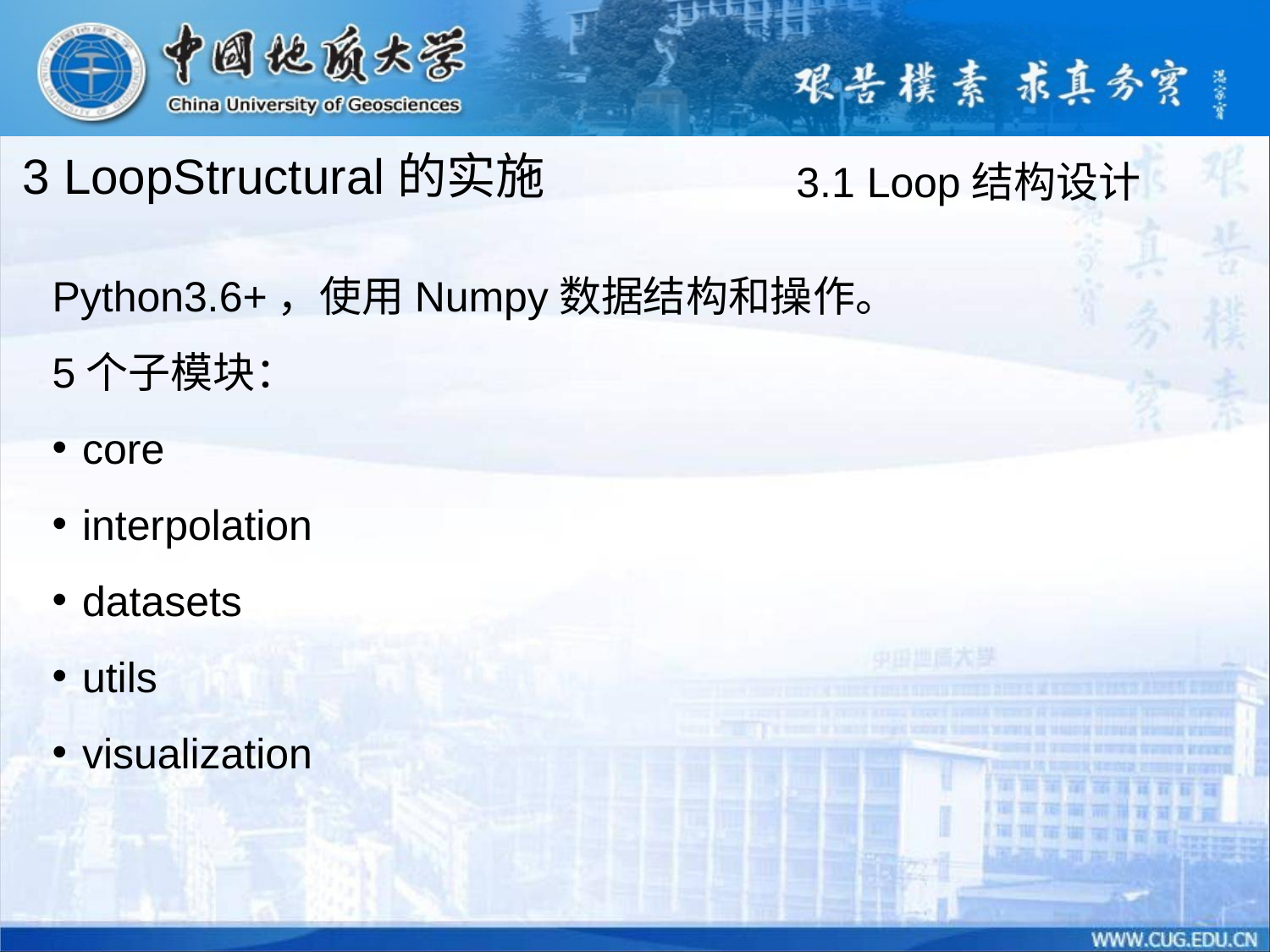

3 LoopStructural的实施
3.1 Loop结构设计
Python3.6+，使用Numpy数据结构和操作。
5个子模块：
core
interpolation
datasets
utils
visualization